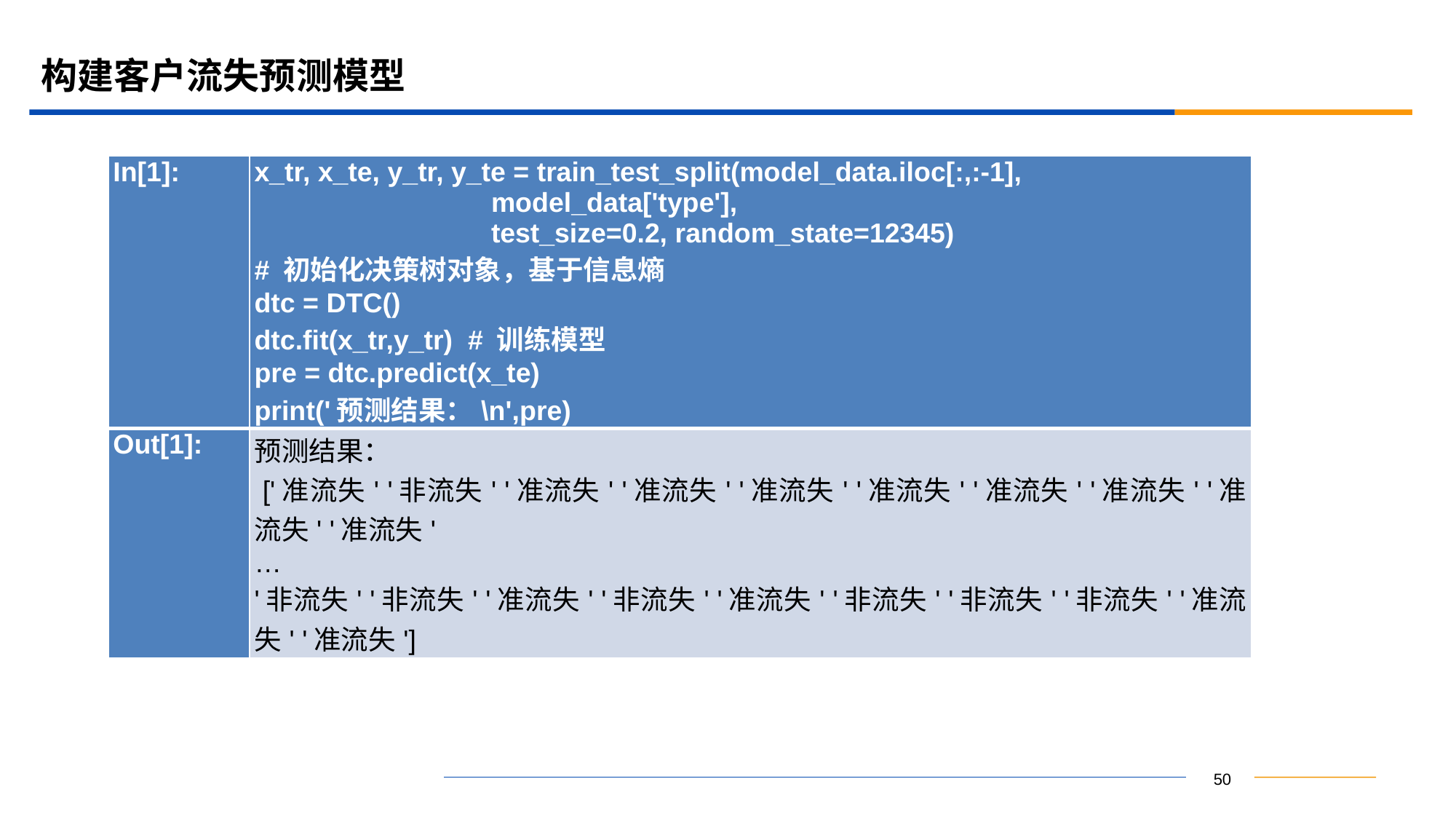

# 构建客户流失预测模型
| In[1]: | x\_tr, x\_te, y\_tr, y\_te = train\_test\_split(model\_data.iloc[:,:-1], model\_data['type'], test\_size=0.2, random\_state=12345) # 初始化决策树对象，基于信息熵 dtc = DTC() dtc.fit(x\_tr,y\_tr) # 训练模型 pre = dtc.predict(x\_te) print('预测结果：\n',pre) |
| --- | --- |
| Out[1]: | 预测结果： ['准流失' '非流失' '准流失' '准流失' '准流失' '准流失' '准流失' '准流失' '准流失' '准流失' … '非流失' '非流失' '准流失' '非流失' '准流失' '非流失' '非流失' '非流失' '准流失' '准流失'] |